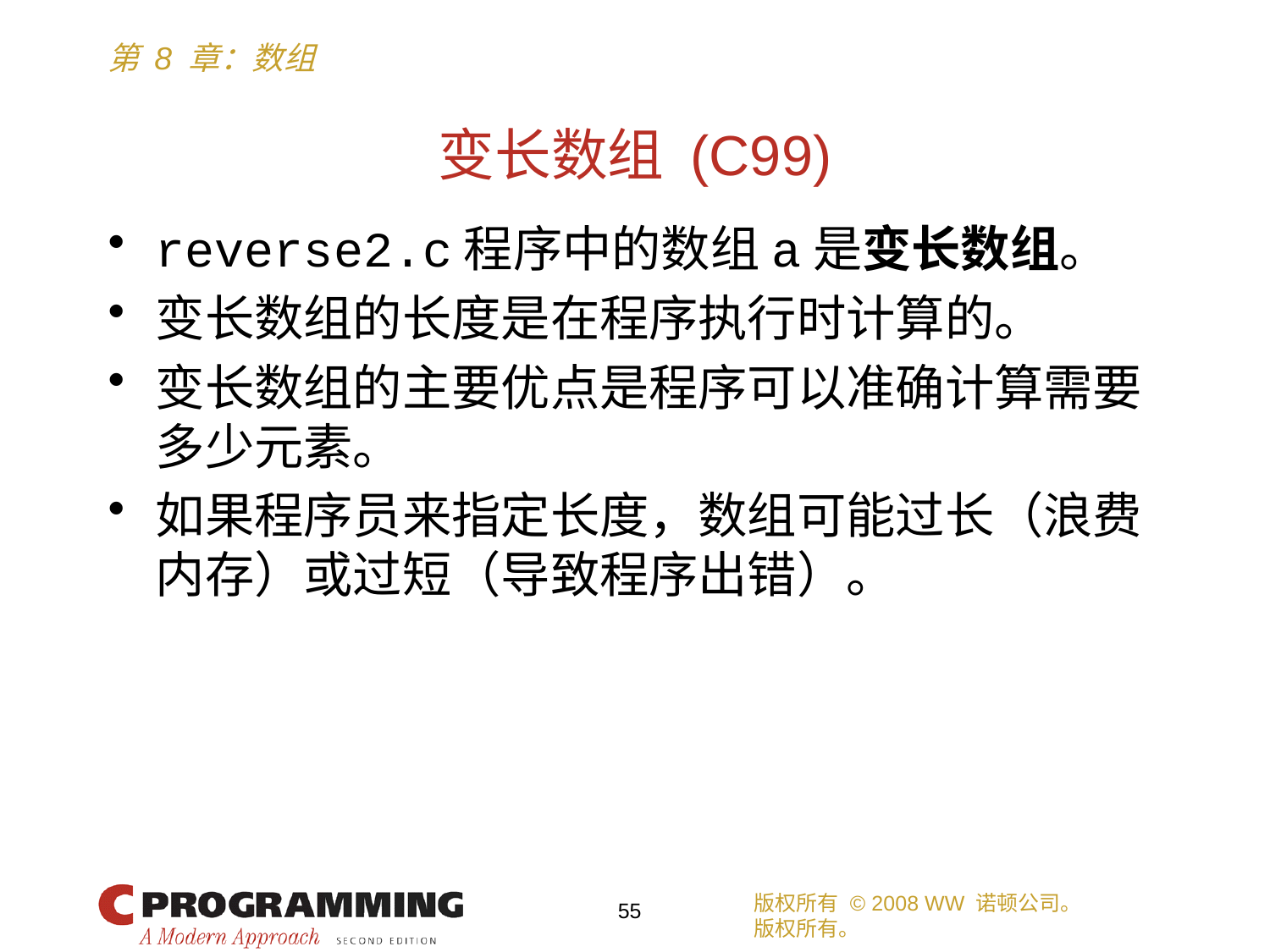

# 变长数组 (C99)
reverse2.c程序中的数组a是变长数组。
变长数组的长度是在程序执行时计算的。
变长数组的主要优点是程序可以准确计算需要多少元素。
如果程序员来指定长度，数组可能过长（浪费内存）或过短（导致程序出错）。
版权所有 © 2008 WW 诺顿公司。
版权所有。
55